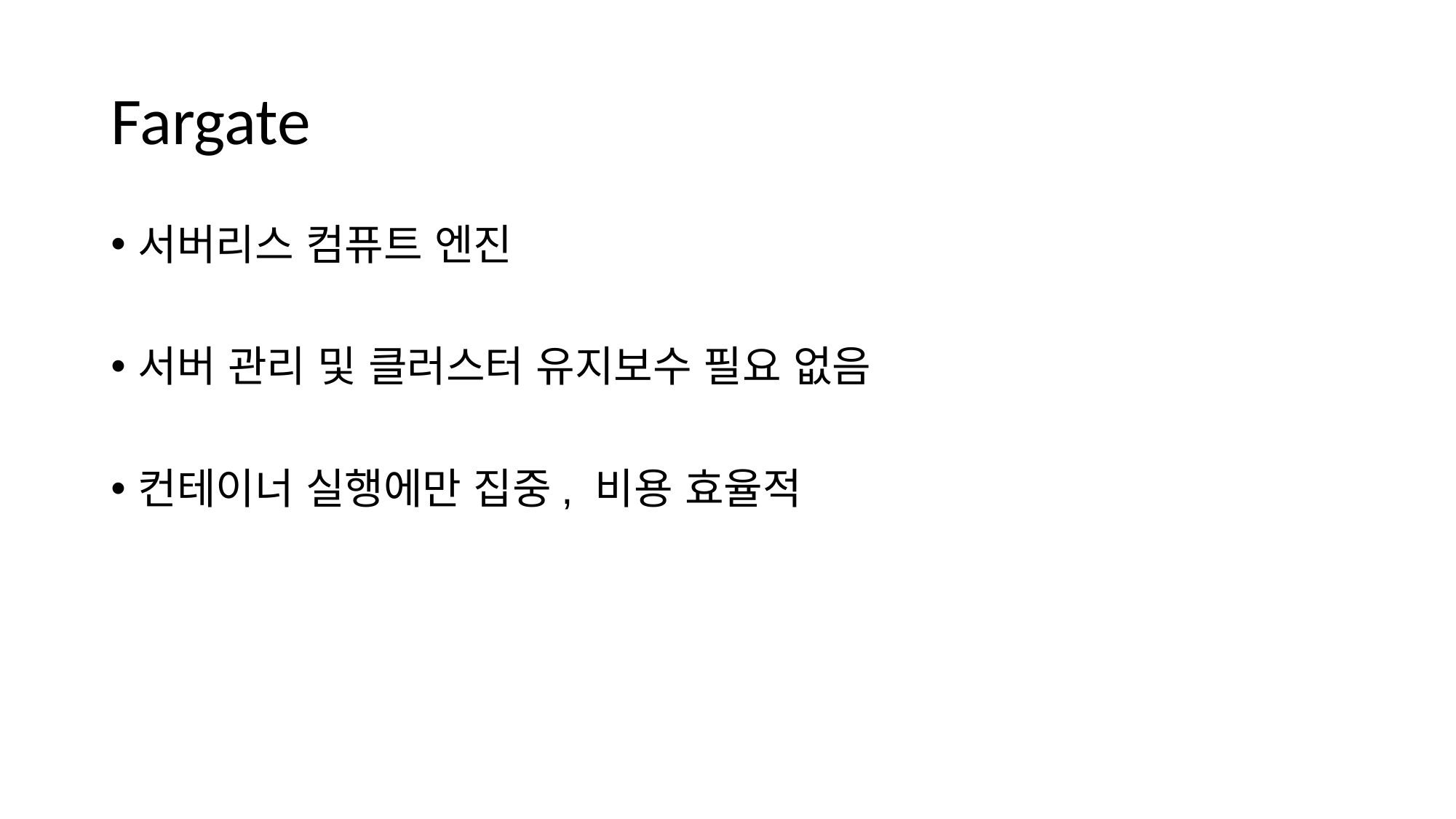

# Fargate
서버리스 컴퓨트 엔진

서버 관리 및 클러스터 유지보수 필요 없음

컨테이너 실행에만 집중, 비용 효율적